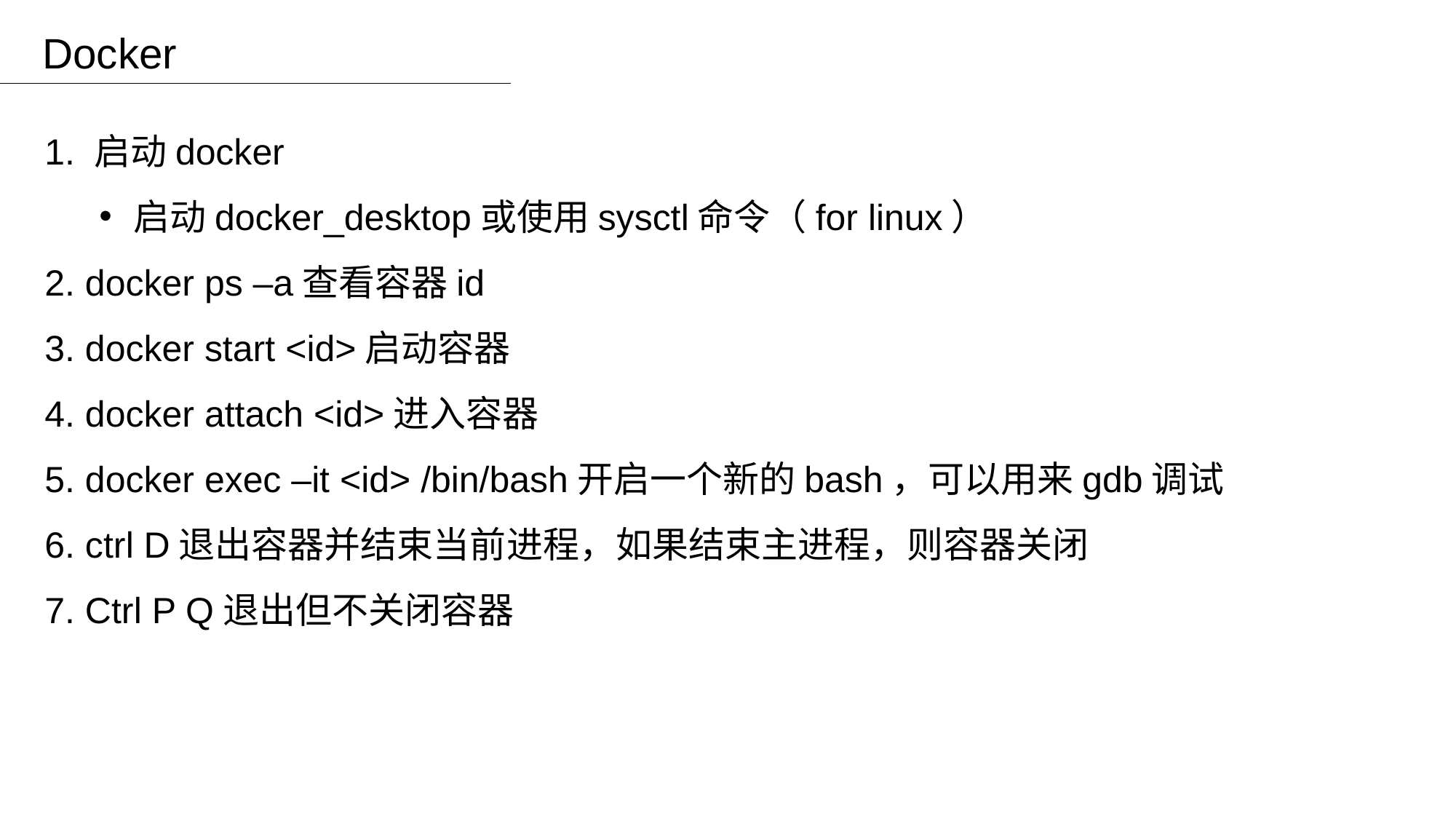

Docker
1. 启动docker
启动docker_desktop或使用sysctl命令（for linux）
2. docker ps –a查看容器id
3. docker start <id>启动容器
4. docker attach <id>进入容器
5. docker exec –it <id> /bin/bash开启一个新的bash，可以用来gdb调试
6. ctrl D退出容器并结束当前进程，如果结束主进程，则容器关闭
7. Ctrl P Q退出但不关闭容器